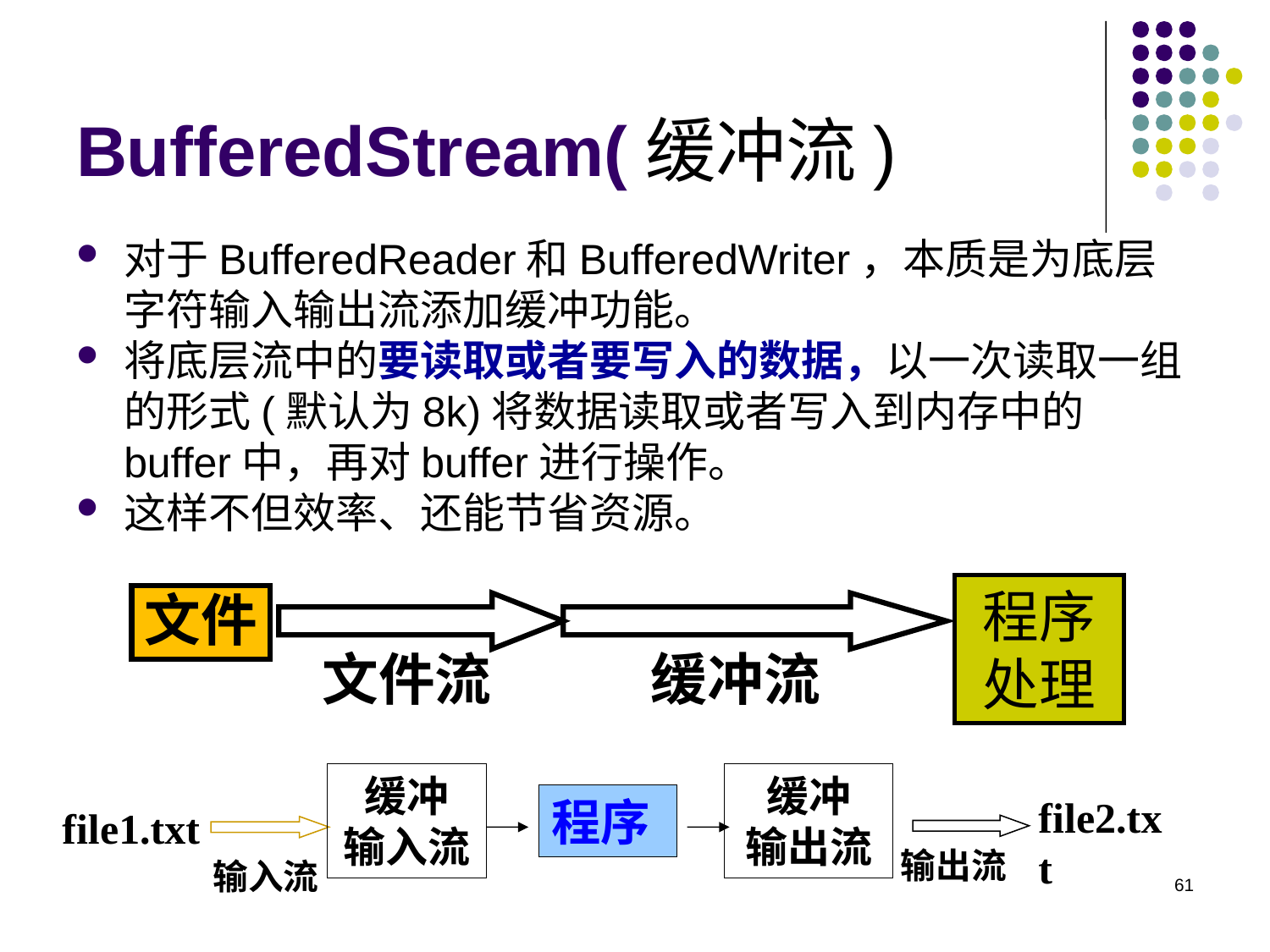

# BufferedStream(缓冲流)
对于BufferedReader和BufferedWriter，本质是为底层字符输入输出流添加缓冲功能。
将底层流中的要读取或者要写入的数据，以一次读取一组的形式(默认为8k)将数据读取或者写入到内存中的buffer中，再对buffer进行操作。
这样不但效率、还能节省资源。

程序处理
文件

文件流
缓冲流
缓冲
输入流
缓冲
输出流
程序
file2.txt
file1.txt

输出流
输入流
61